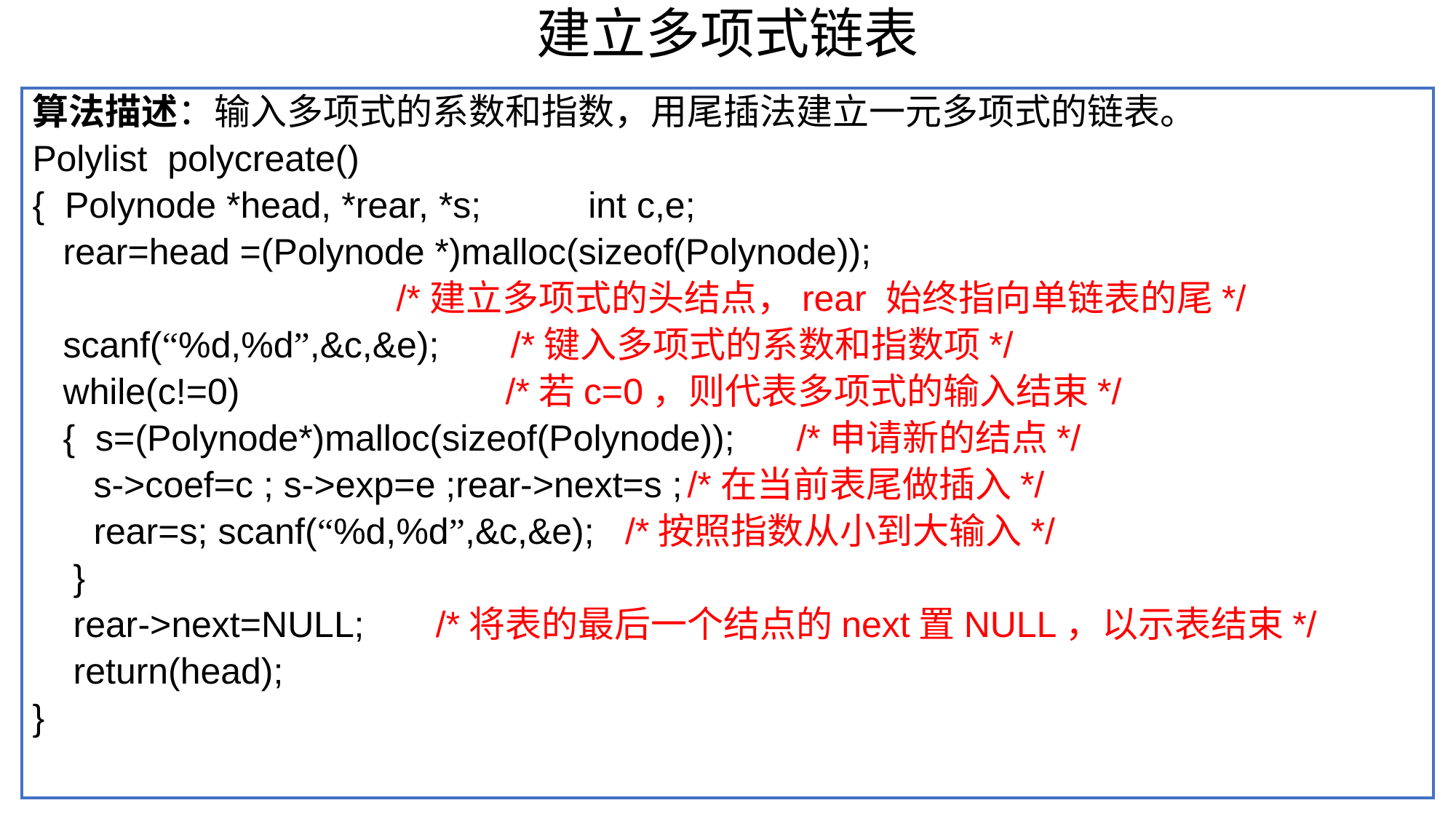

建立多项式链表
算法描述：输入多项式的系数和指数，用尾插法建立一元多项式的链表。
Polylist  polycreate()
{  Polynode *head, *rear, *s; 	 int c,e;
   rear=head =(Polynode *)malloc(sizeof(Polynode));
	                         /*建立多项式的头结点，rear 始终指向单链表的尾*/
   scanf(“%d,%d”,&c,&e);       /*键入多项式的系数和指数项*/
   while(c!=0)	                         /*若c=0，则代表多项式的输入结束*/
   {  s=(Polynode*)malloc(sizeof(Polynode));	/*申请新的结点*/
      s->coef=c ; s->exp=e ;rear->next=s ;	/*在当前表尾做插入*/
      rear=s; scanf(“%d,%d”,&c,&e);   /*按照指数从小到大输入*/
    }
    rear->next=NULL;       /*将表的最后一个结点的next置NULL，以示表结束*/
    return(head);
}

72